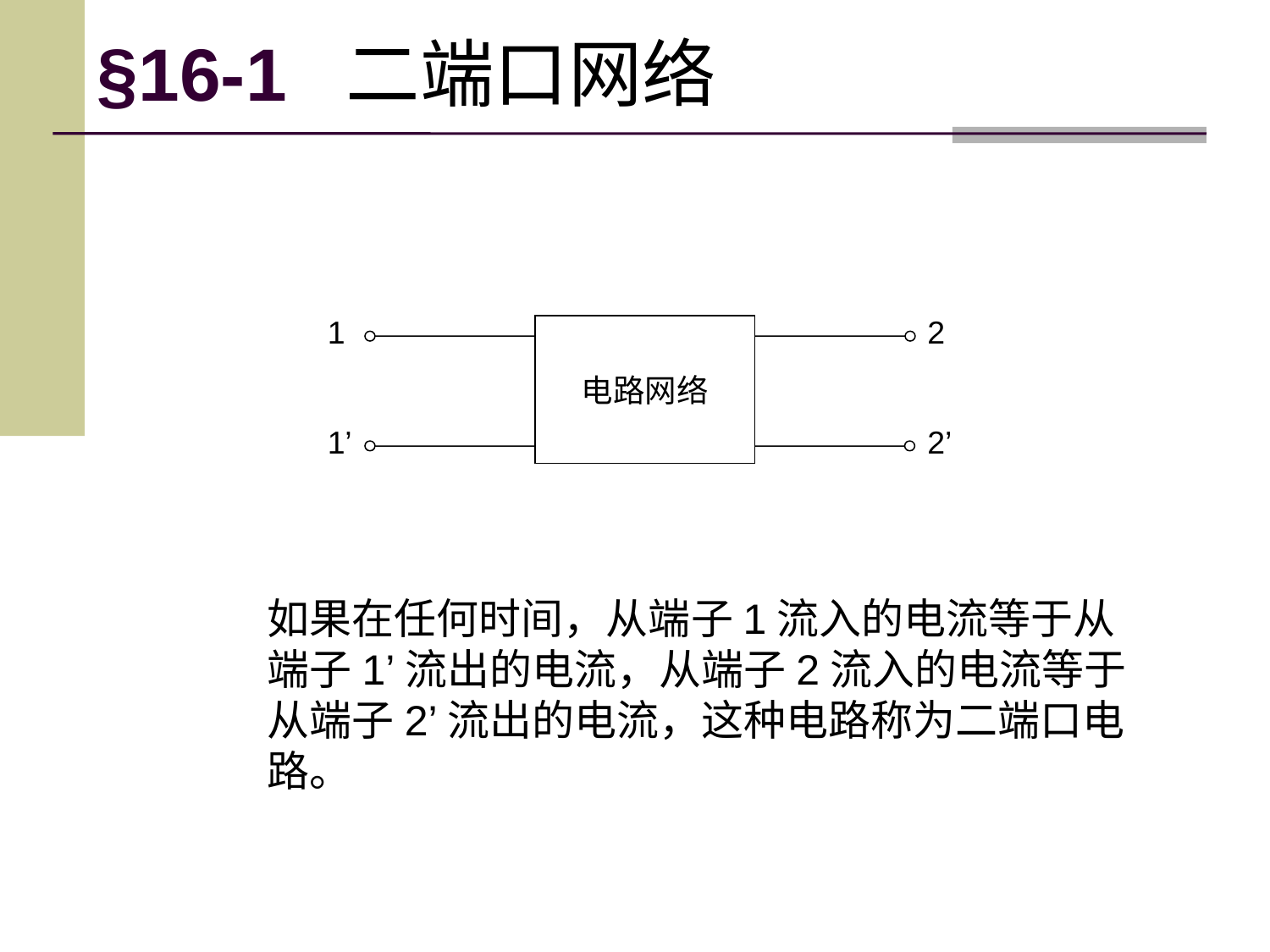

# §16-1  二端口网络
1

电路网络

2

1’
2’

如果在任何时间，从端子1流入的电流等于从端子1’流出的电流，从端子2流入的电流等于从端子2’流出的电流，这种电路称为二端口电路。